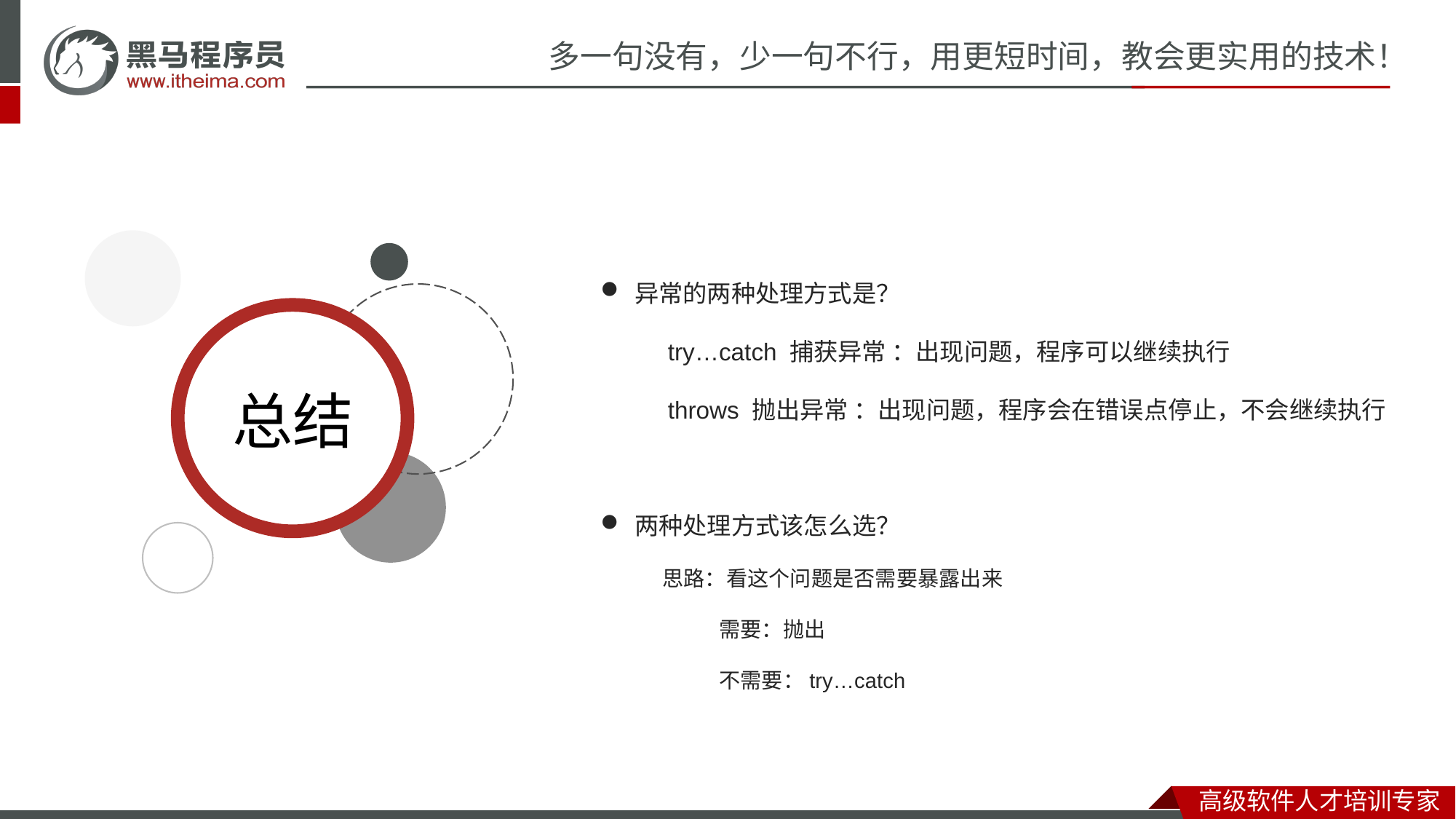

异常的两种处理方式是？
          try…catch 捕获异常 ：出现问题，程序可以继续执行
          throws 抛出异常 ：出现问题，程序会在错误点停止，不会继续执行

两种处理方式该怎么选？
            思路：看这个问题是否需要暴露出来
                        需要：抛出
                        不需要：try…catch